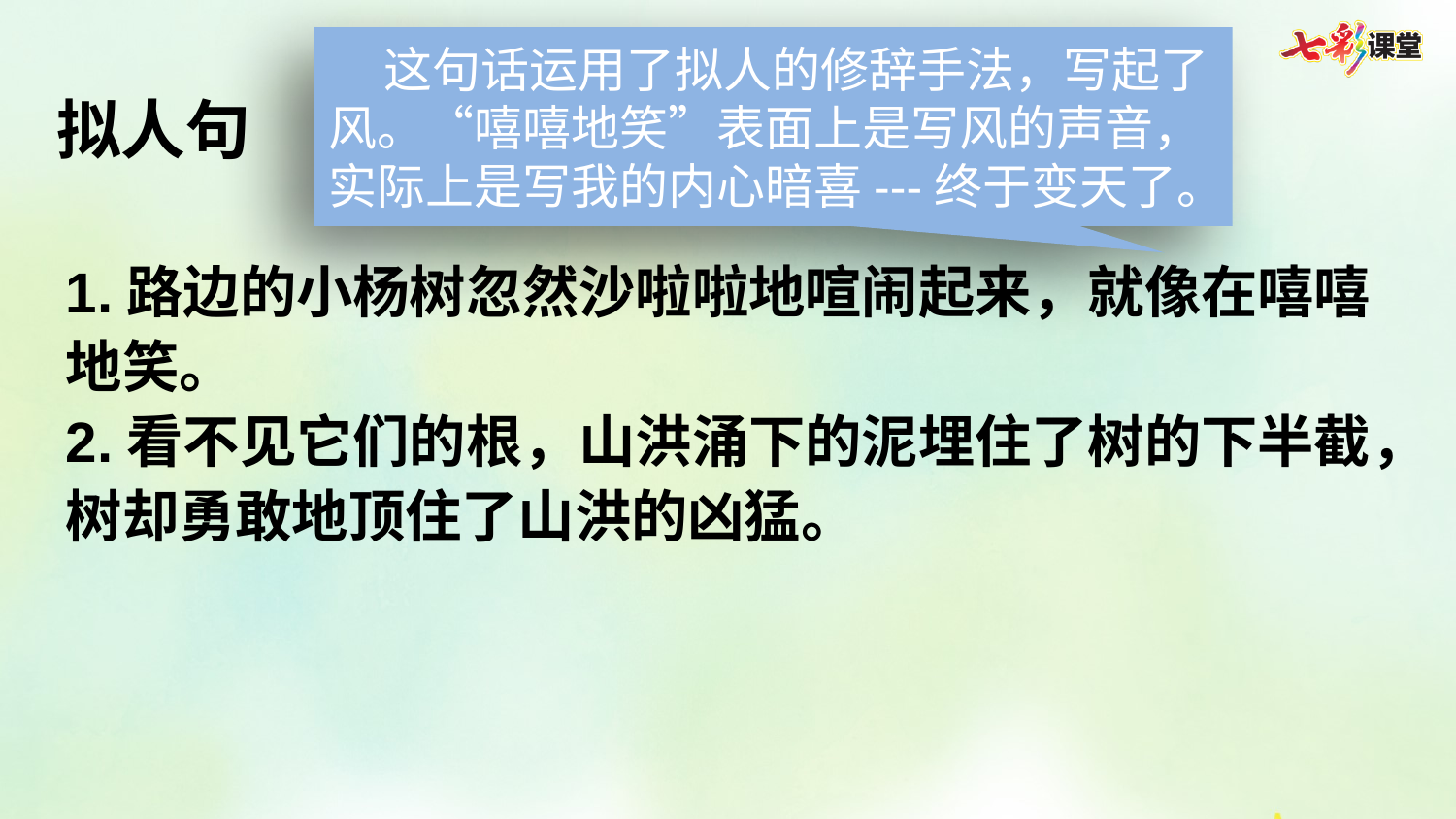

这句话运用了拟人的修辞手法，写起了风。“嘻嘻地笑”表面上是写风的声音，实际上是写我的内心暗喜---终于变天了。
拟人句
1.路边的小杨树忽然沙啦啦地喧闹起来，就像在嘻嘻地笑。
2.看不见它们的根，山洪涌下的泥埋住了树的下半截，树却勇敢地顶住了山洪的凶猛。